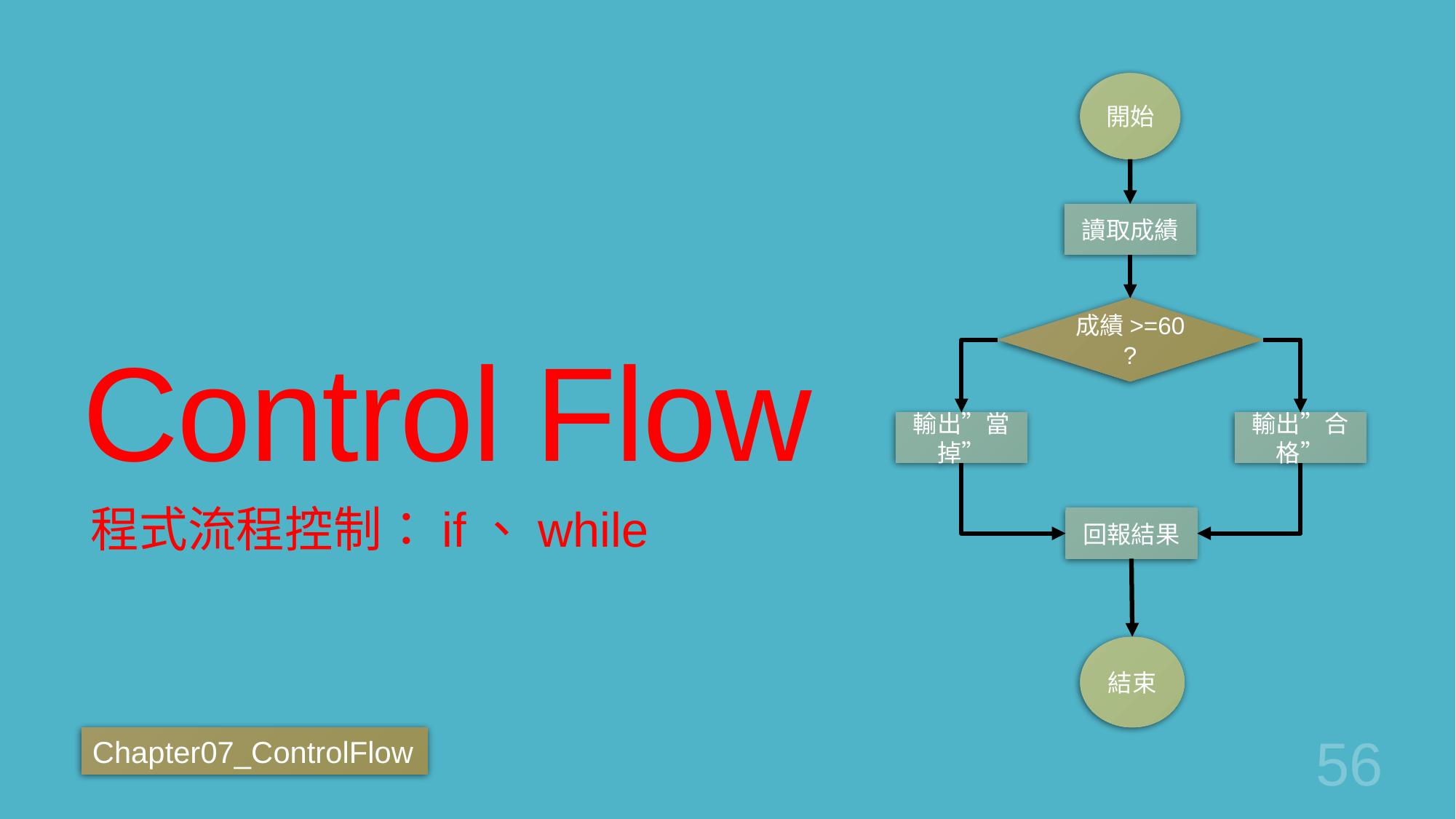

開始
# Control Flow
讀取成績
成績>=60 ?
輸出”當掉”
輸出”合格”
程式流程控制：if、while
回報結果
結束
56
Chapter07_ControlFlow